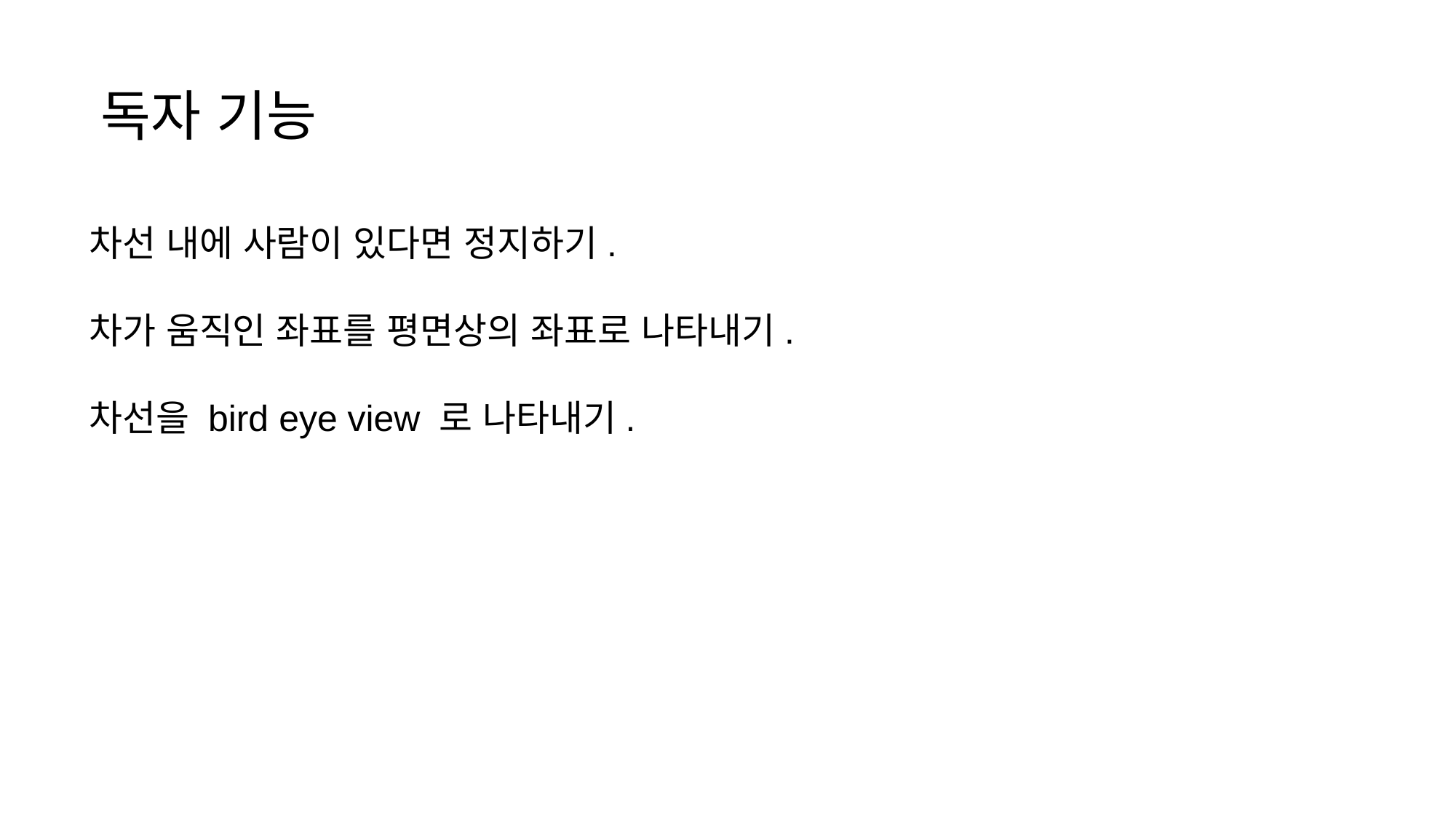

독자 기능
차선 내에 사람이 있다면 정지하기.

차가 움직인 좌표를 평면상의 좌표로 나타내기.

차선을 bird eye view 로 나타내기.